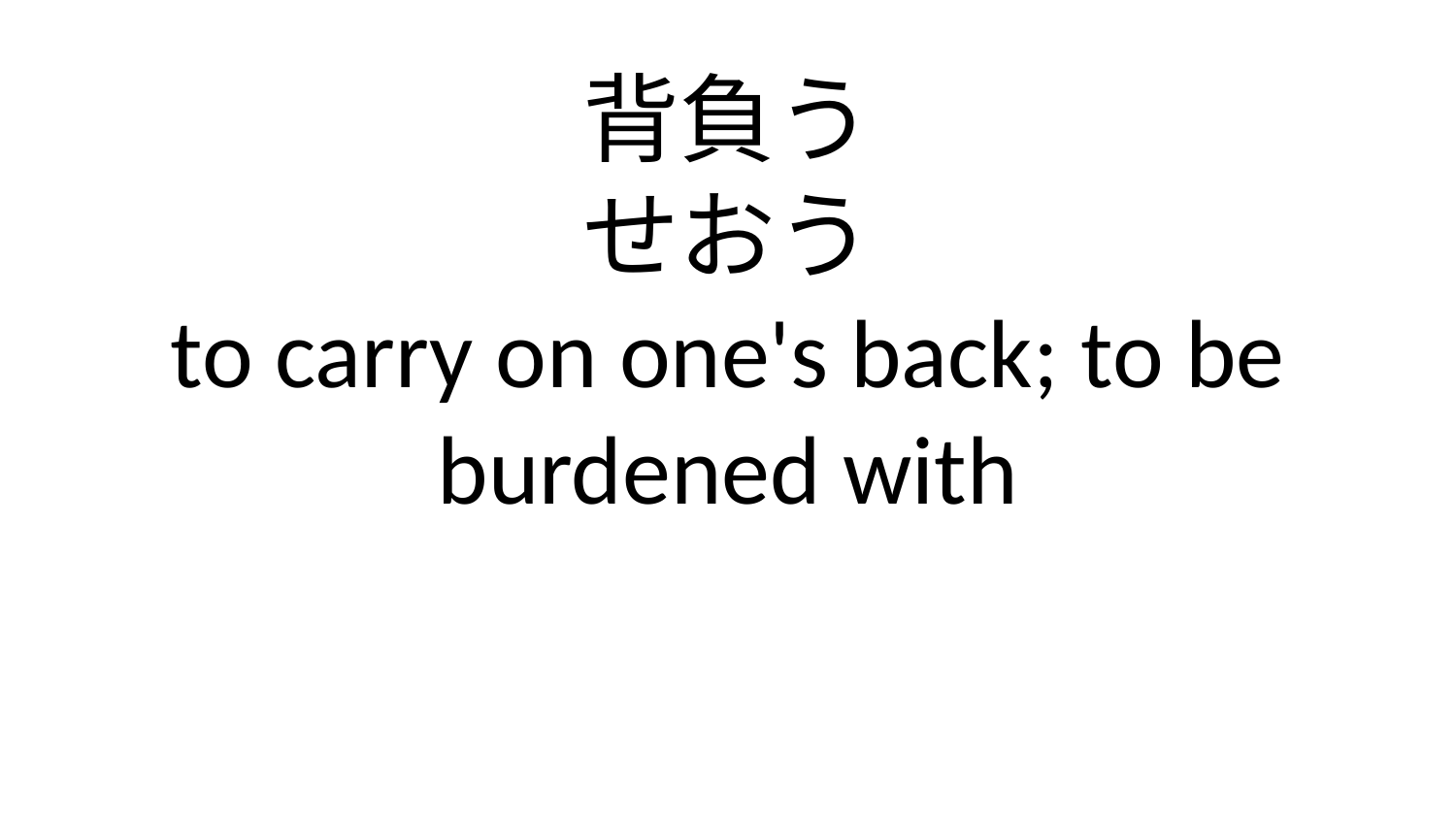

背負う
せおう
to carry on one's back; to be burdened with